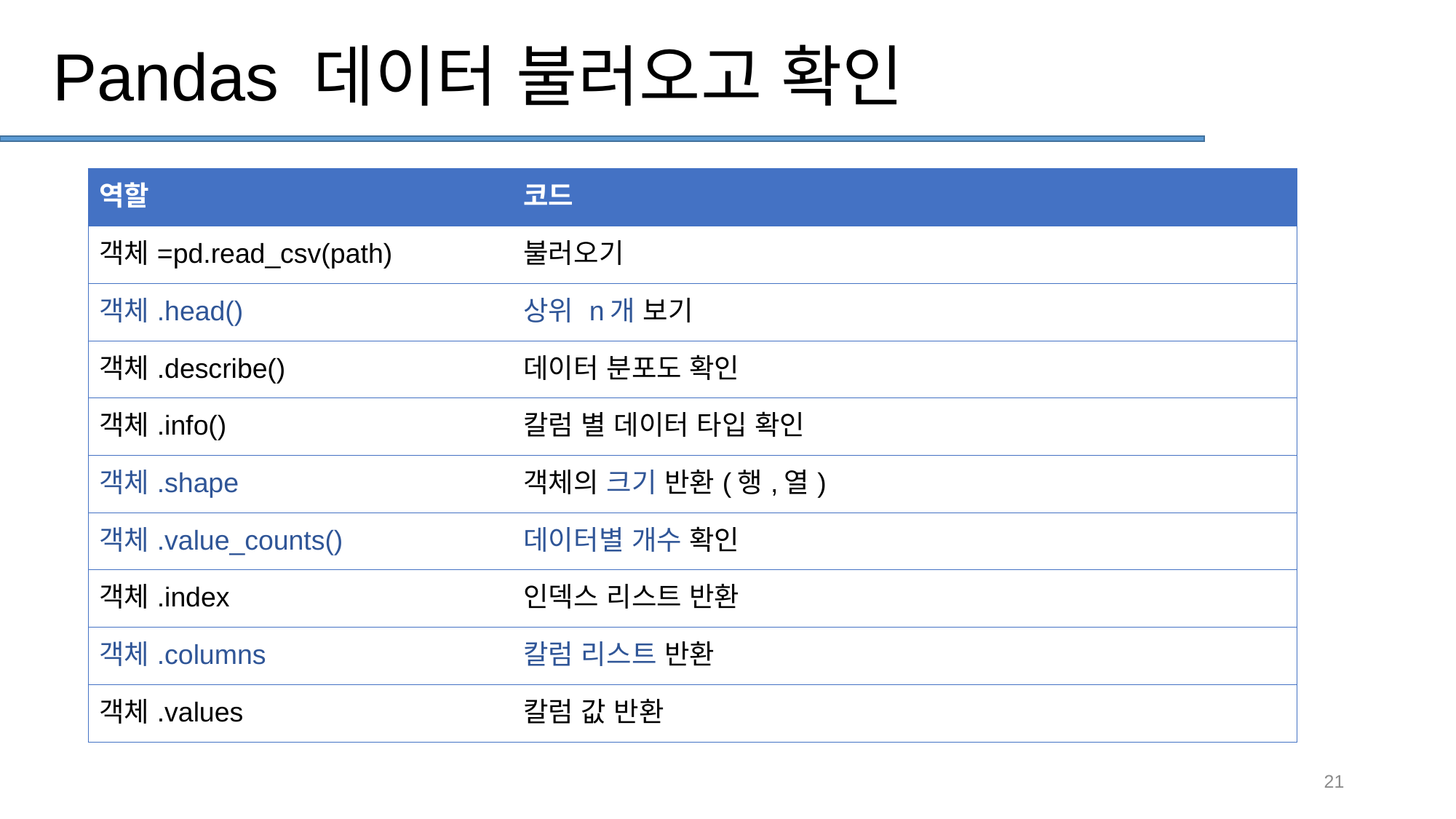

# Pandas 데이터 불러오고 확인

| 역할 | 코드 |
| --- | --- |
| 객체=pd.read\_csv(path) | 불러오기 |
| 객체.head() | 상위 n개 보기 |
| 객체.describe() | 데이터 분포도 확인 |
| 객체.info() | 칼럼 별 데이터 타입 확인 |
| 객체.shape | 객체의 크기 반환(행,열) |
| 객체.value\_counts() | 데이터별 개수 확인 |
| 객체.index | 인덱스 리스트 반환 |
| 객체.columns | 칼럼 리스트 반환 |
| 객체.values | 칼럼 값 반환 |
21